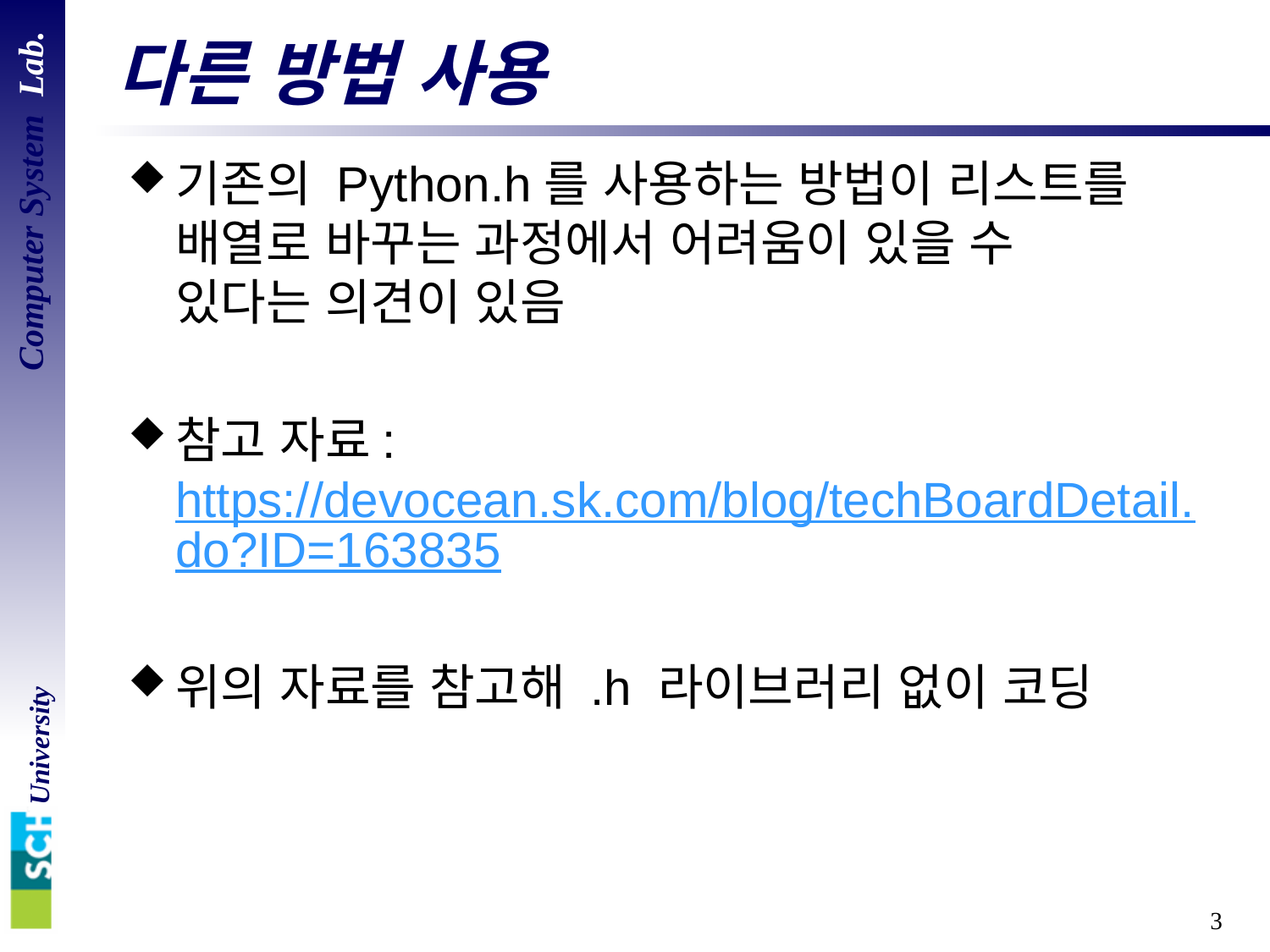

# 다른 방법 사용
기존의 Python.h를 사용하는 방법이 리스트를 배열로 바꾸는 과정에서 어려움이 있을 수
있다는 의견이 있음

참고 자료: https://devocean.sk.com/blog/techBoardDetail.do?ID=163835

위의 자료를 참고해 .h 라이브러리 없이 코딩